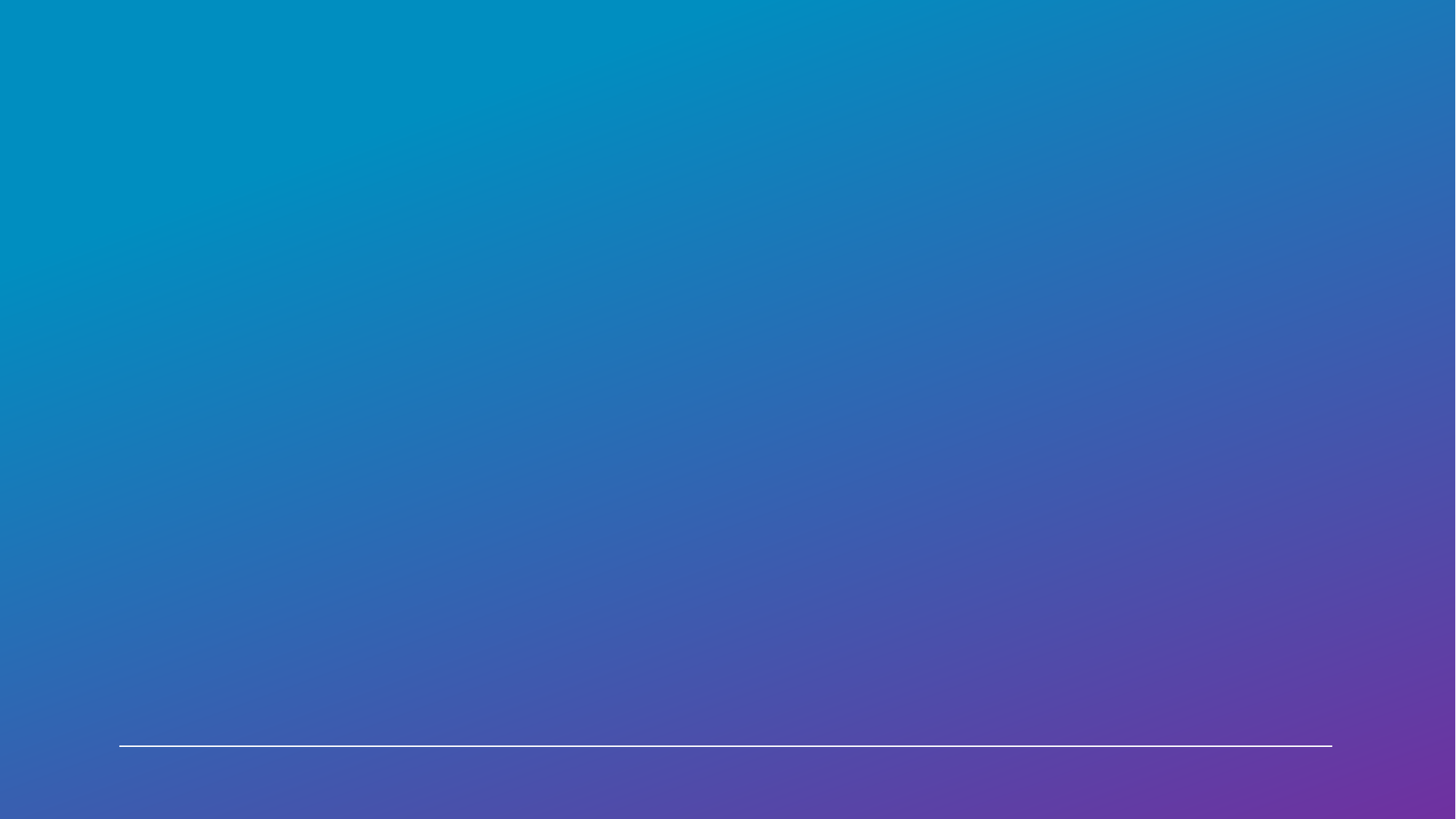

02.
현 인터넷 광고의 문제점
현 인터넷 광고의 문제점을 알아봄으로써
그 문제점을 블록체인을 활용해
개선하는 것의 필요성을 알아본다.